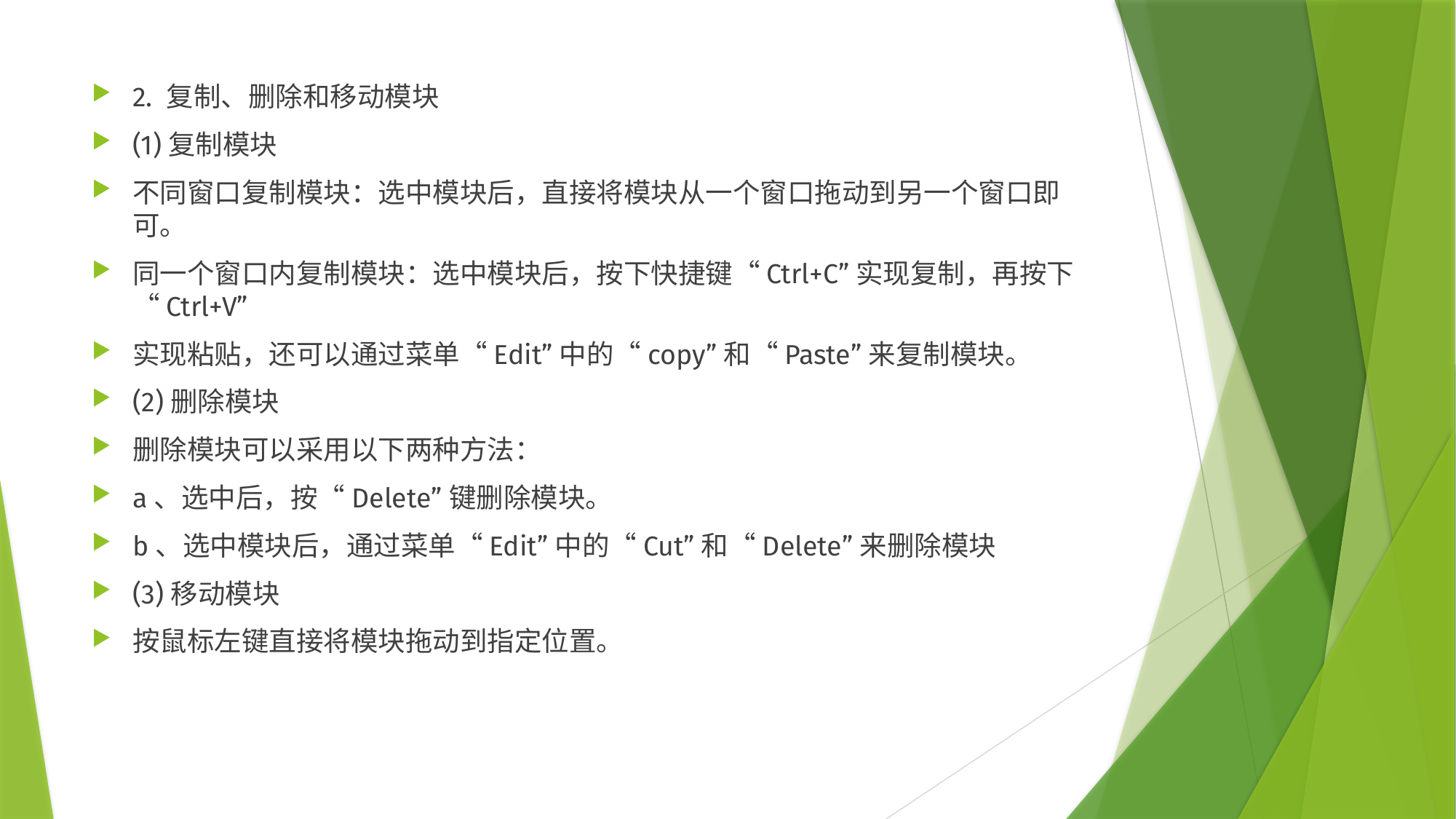

#
2. 复制、删除和移动模块
(1)复制模块
不同窗口复制模块：选中模块后，直接将模块从一个窗口拖动到另一个窗口即可。
同一个窗口内复制模块：选中模块后，按下快捷键“Ctrl+C”实现复制，再按下“Ctrl+V”
实现粘贴，还可以通过菜单“Edit”中的“copy”和“Paste”来复制模块。
(2)删除模块
删除模块可以采用以下两种方法：
a、选中后，按“Delete”键删除模块。
b、选中模块后，通过菜单“Edit”中的“Cut”和“Delete”来删除模块
(3)移动模块
按鼠标左键直接将模块拖动到指定位置。